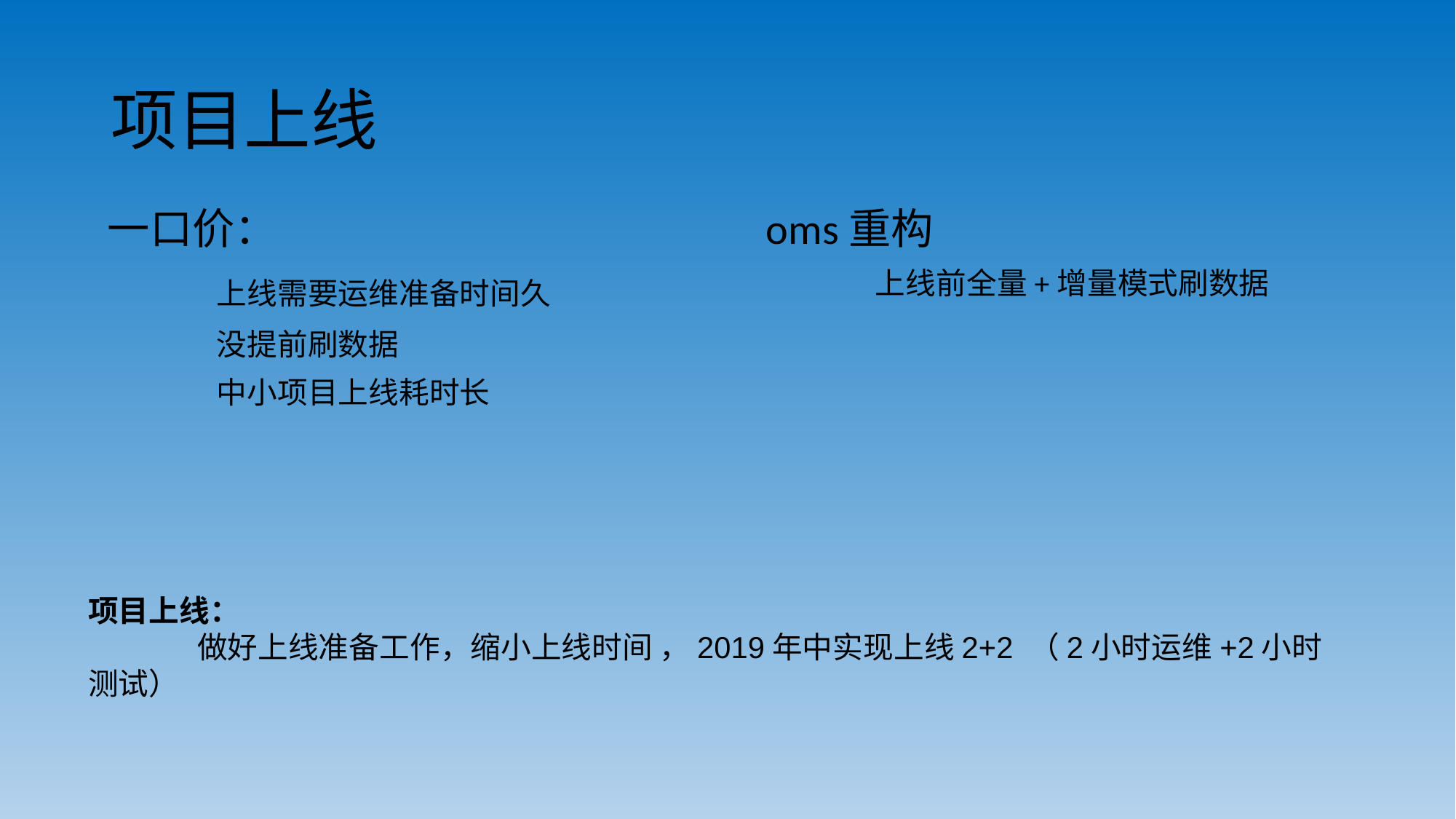

# 项目上线
一口价：
	上线需要运维准备时间久
	没提前刷数据
	中小项目上线耗时长
oms重构
	上线前全量+增量模式刷数据
项目上线：
	做好上线准备工作，缩小上线时间 ，2019年中实现上线2+2 （2小时运维+2小时测试）